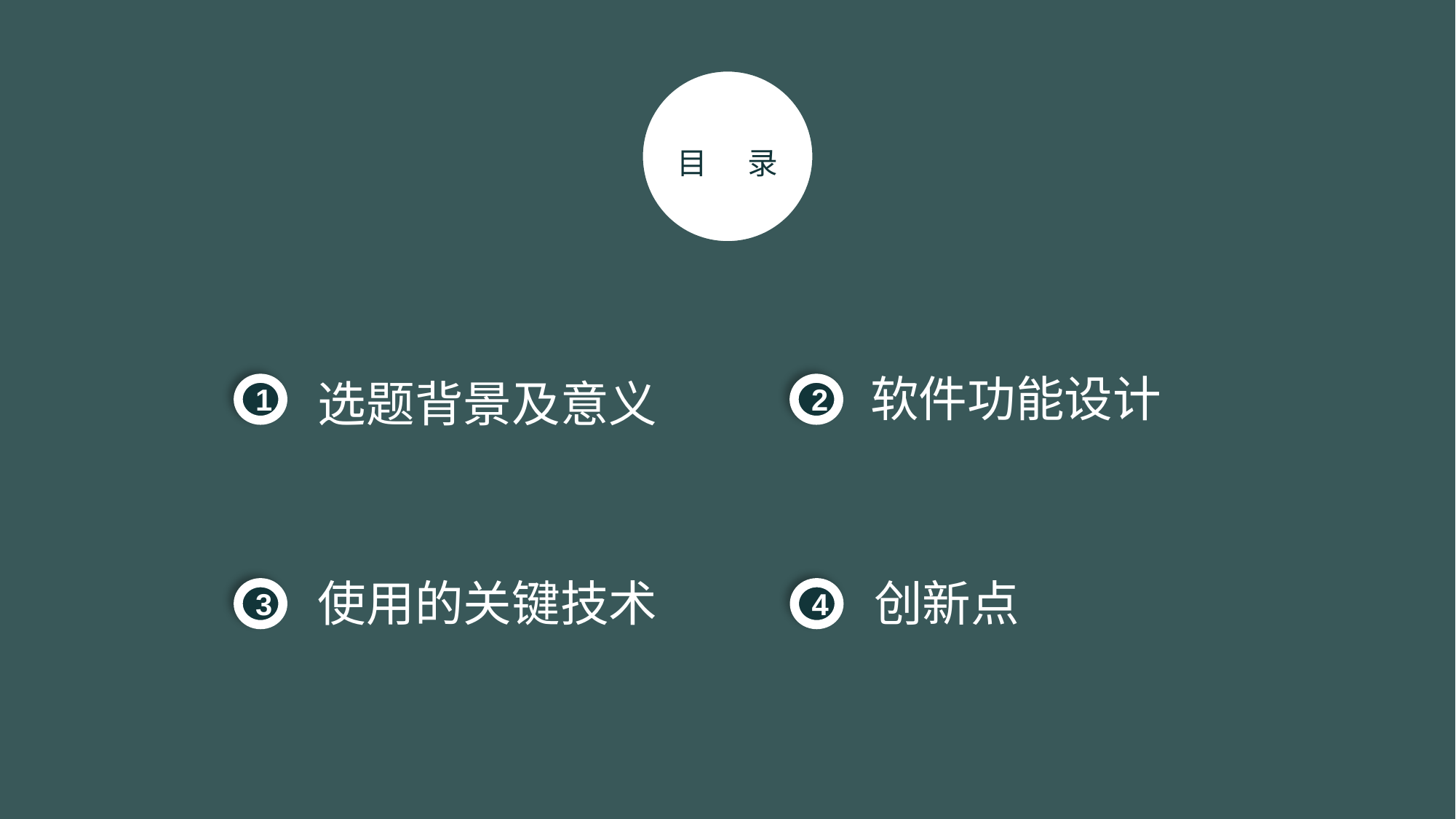

目      录
软件功能设计
选题背景及意义
1
2
使用的关键技术
创新点
3
4